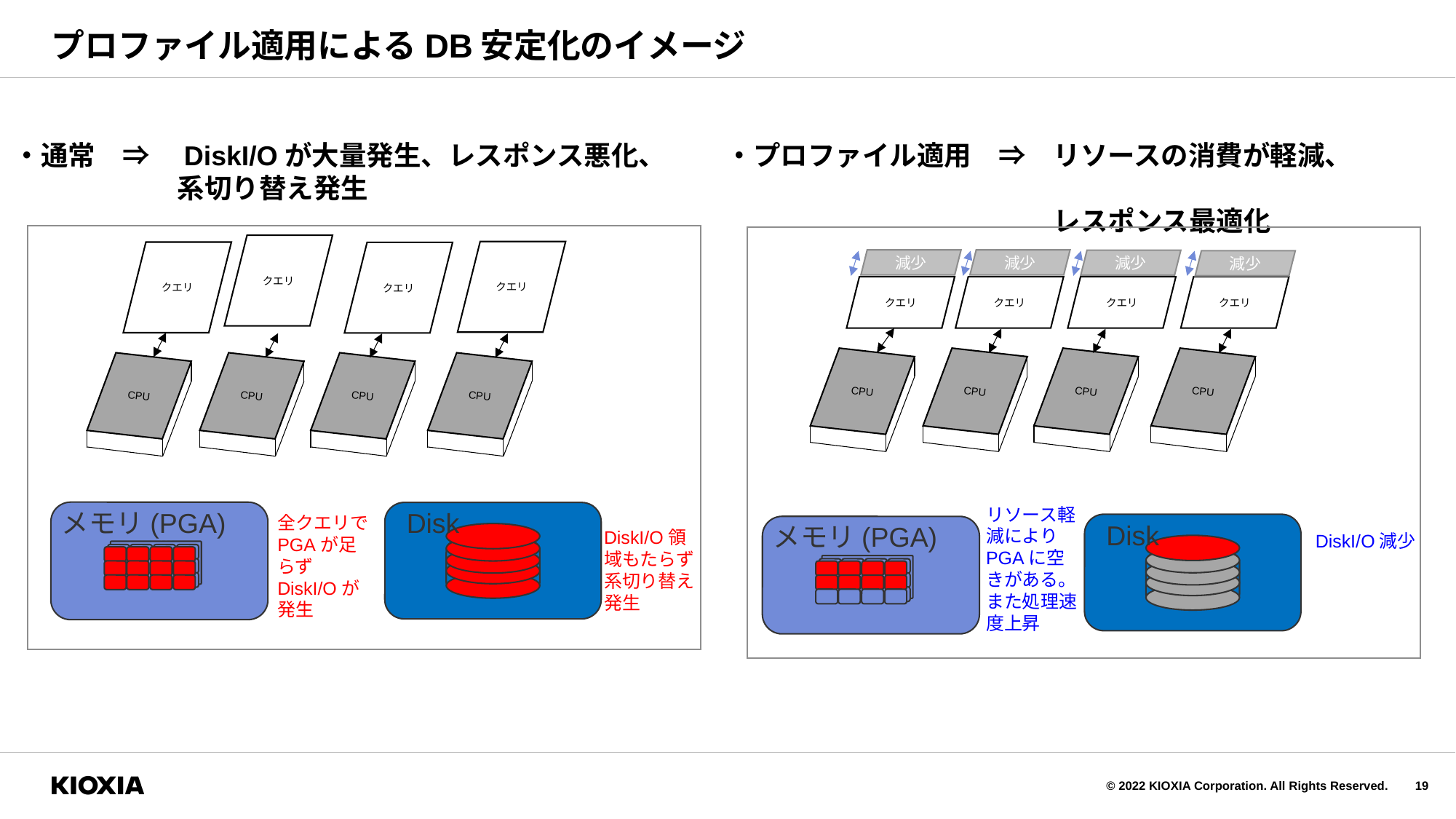

# プロファイル適用によるDB安定化のイメージ
・プロファイル適用　⇒　リソースの消費が軽減、
　　　　　　　　　　　　レスポンス最適化

・通常　⇒　DiskI/Oが大量発生、レスポンス悪化、
　　　　　　系切り替え発生

クエリ
クエリ
クエリ
クエリ
CPU
CPU
CPU
CPU
メモリ(PGA)
Roziiku

Disk

全クエリでPGAが足らずDiskI/Oが発生
DiskI/O領域もたらず系切り替え発生

減少
減少
減少
減少
クエリ
クエリ
クエリ
クエリ
CPU
CPU
CPU
CPU
リソース軽減によりPGAに空きがある。また処理速度上昇
Disk

メモリ(PGA)
Roziiku

DiskI/O減少